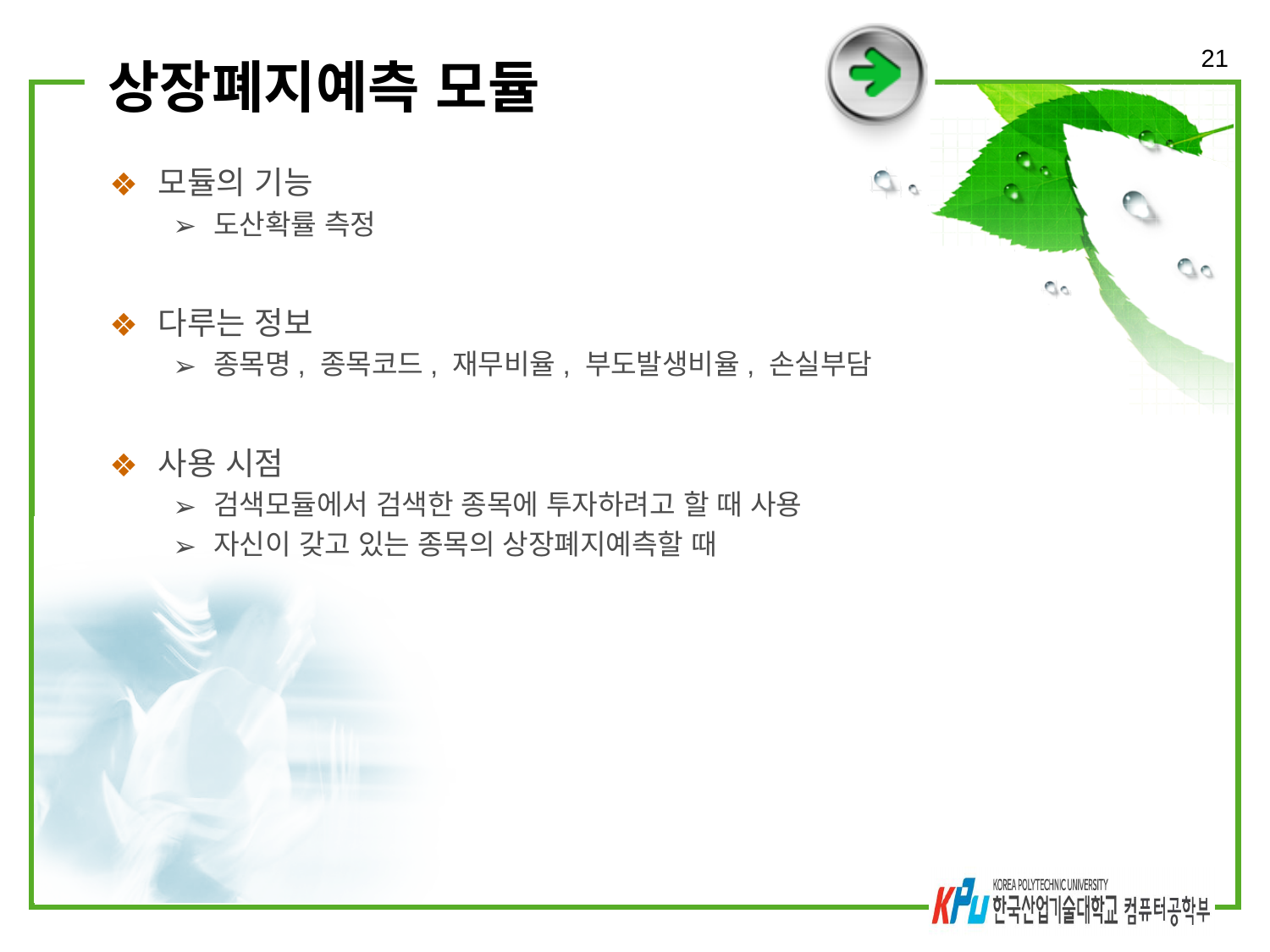

21
# 상장폐지예측 모듈
모듈의 기능
도산확률 측정

다루는 정보
종목명, 종목코드, 재무비율, 부도발생비율, 손실부담

사용 시점
검색모듈에서 검색한 종목에 투자하려고 할 때 사용
자신이 갖고 있는 종목의 상장폐지예측할 때